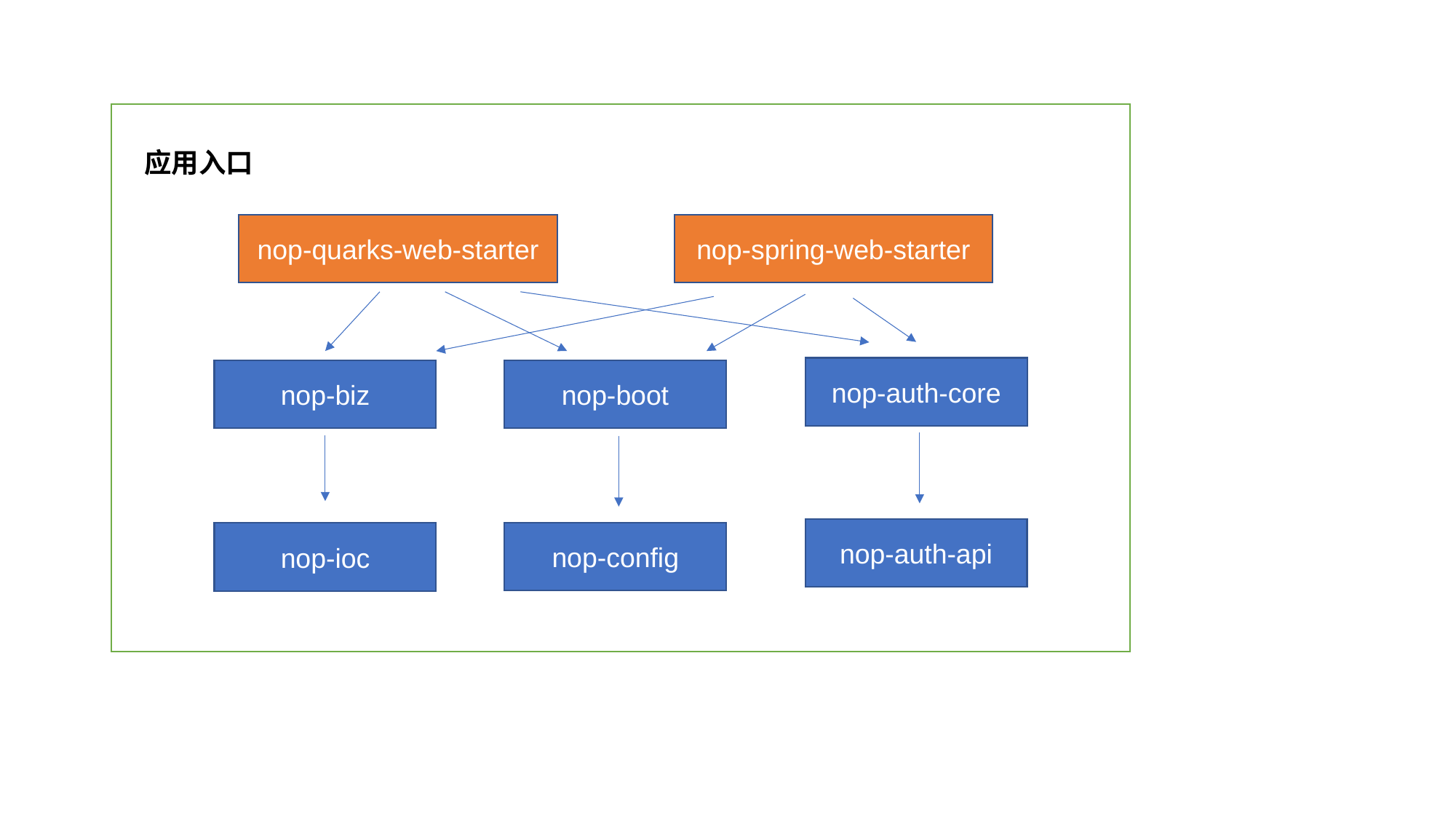

应用入口
nop-quarks-web-starter
nop-spring-web-starter
nop-auth-core
nop-boot
nop-biz
nop-auth-api
nop-config
nop-ioc